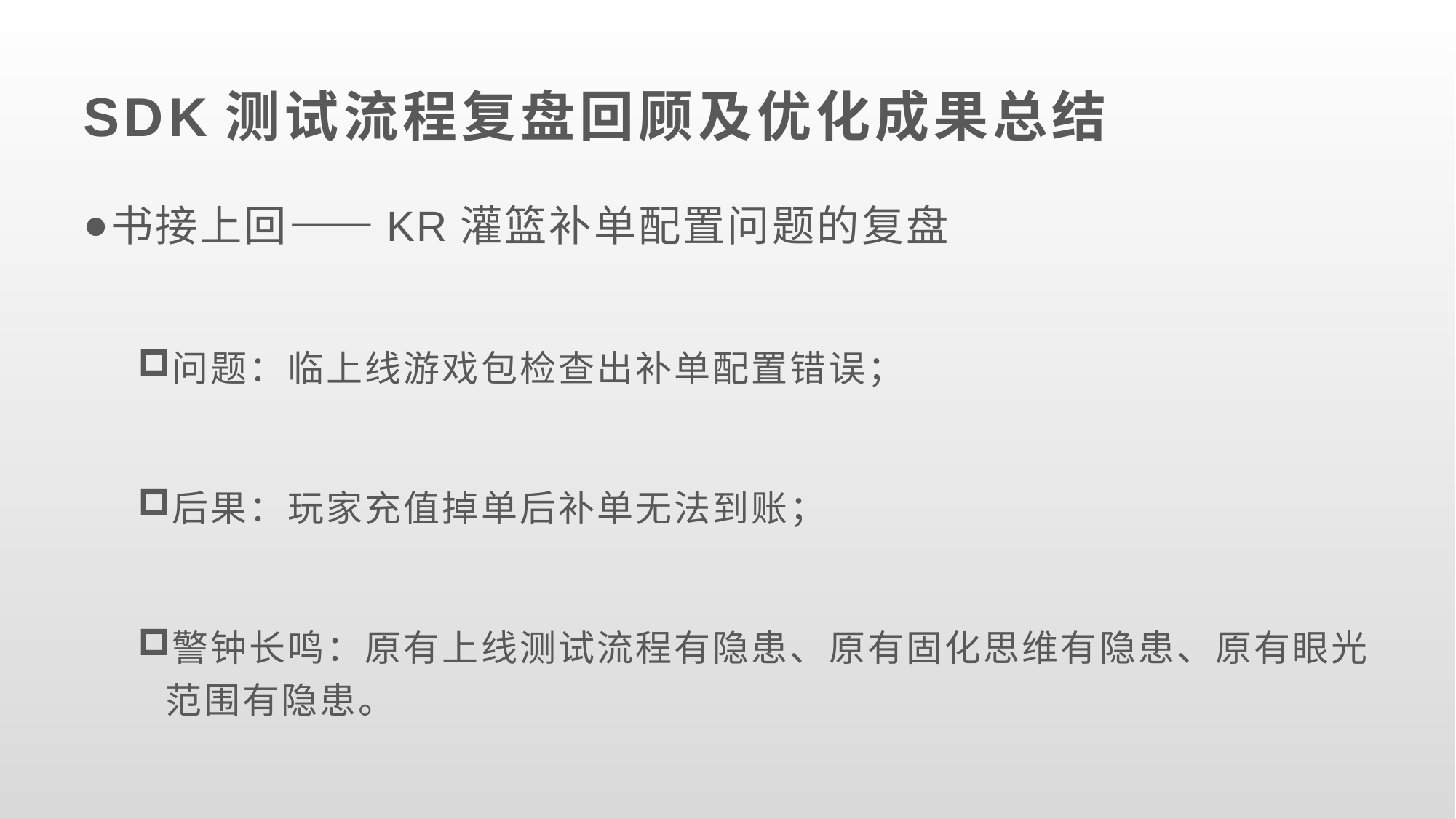

# SDK测试流程复盘回顾及优化成果总结
书接上回——KR灌篮补单配置问题的复盘

问题：临上线游戏包检查出补单配置错误；

后果：玩家充值掉单后补单无法到账；

警钟长鸣：原有上线测试流程有隐患、原有固化思维有隐患、原有眼光范围有隐患。